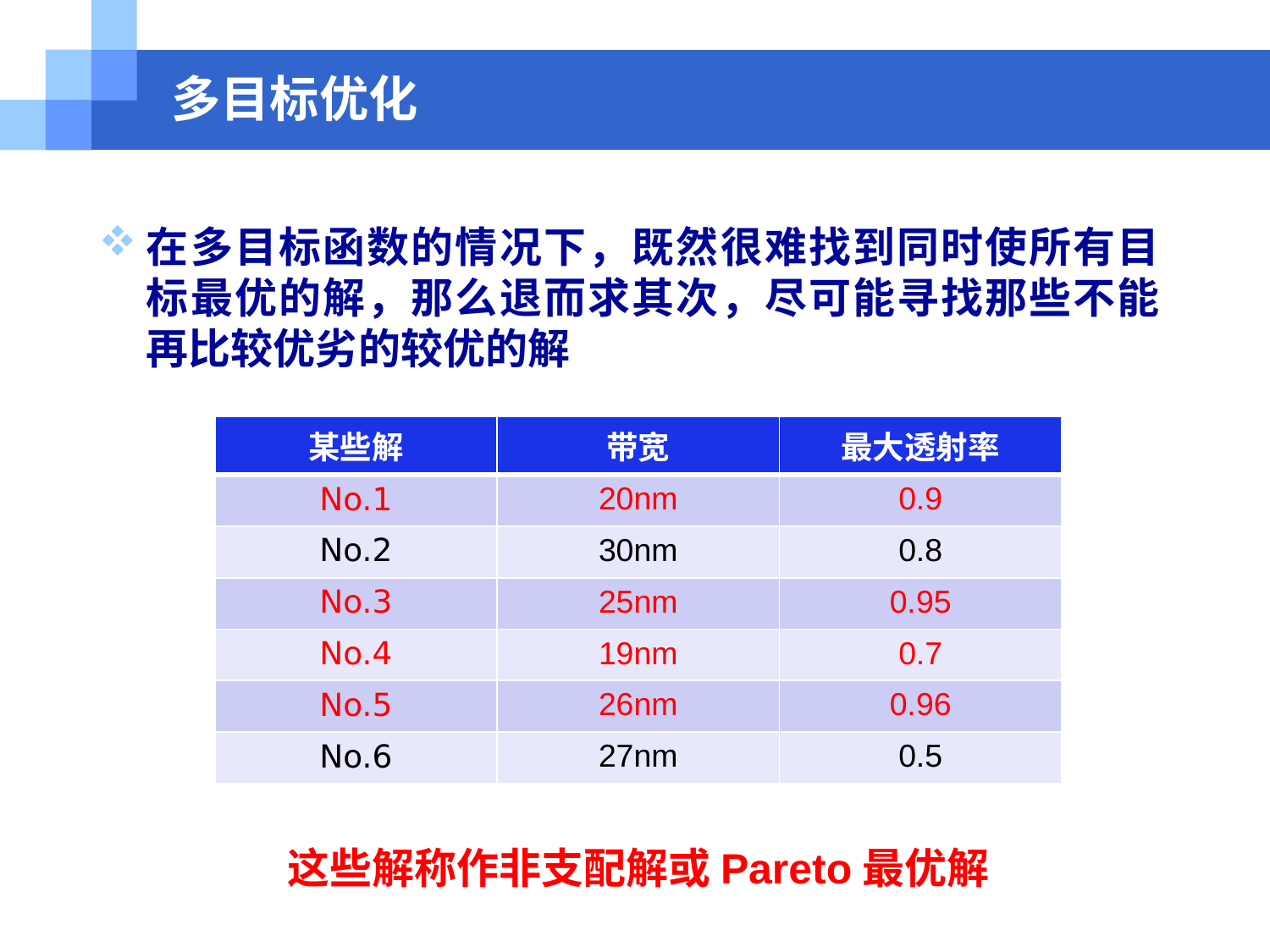

# 多目标优化
在多目标函数的情况下，既然很难找到同时使所有目标最优的解，那么退而求其次，尽可能寻找那些不能再比较优劣的较优的解
| 某些解 | 带宽 | 最大透射率 |
| --- | --- | --- |
| No.1 | 20nm | 0.9 |
| No.2 | 30nm | 0.8 |
| No.3 | 25nm | 0.95 |
| No.4 | 19nm | 0.7 |
| No.5 | 26nm | 0.96 |
| No.6 | 27nm | 0.5 |
这些解称作非支配解或Pareto最优解